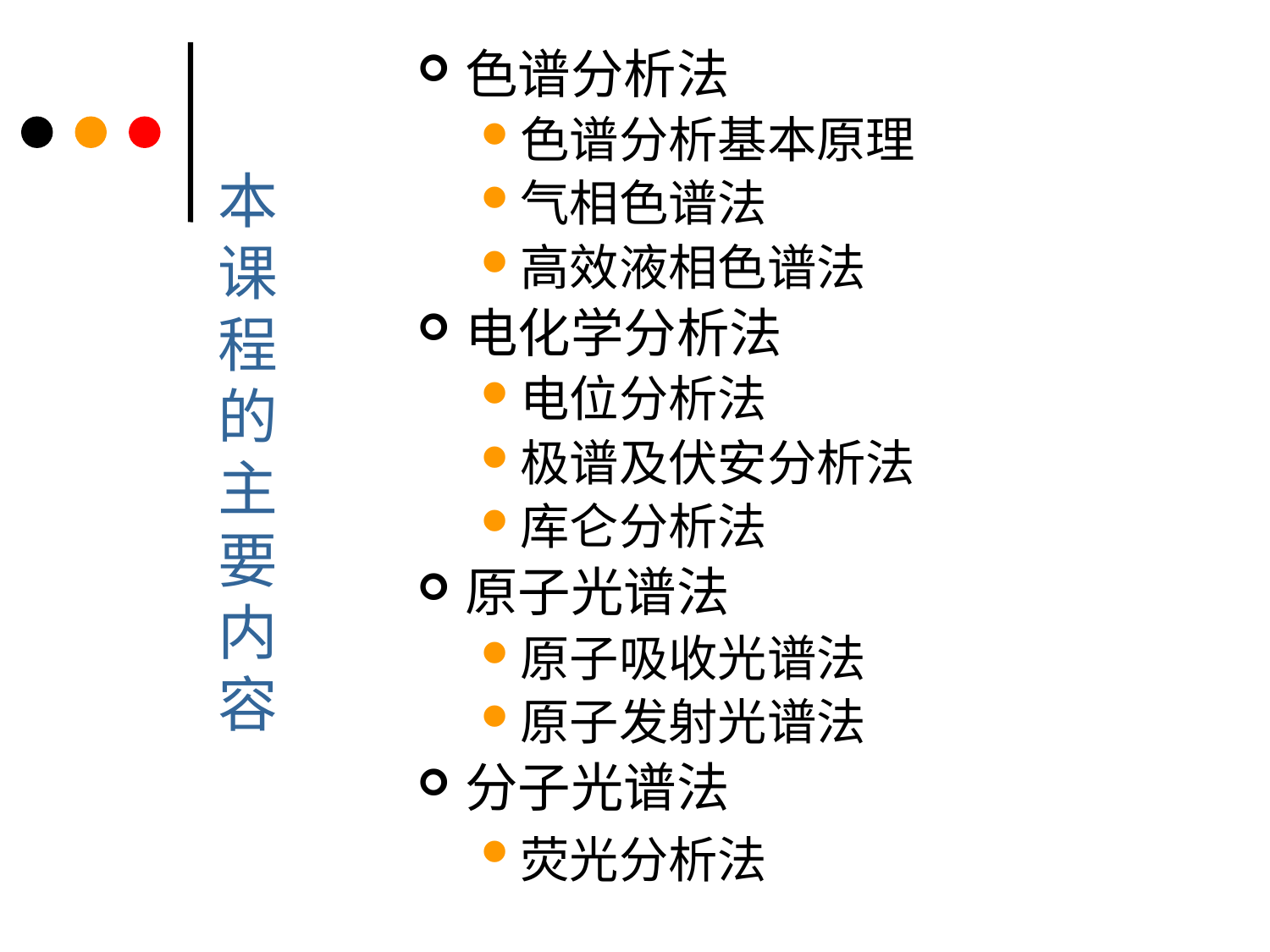

色谱分析法
色谱分析基本原理
气相色谱法
高效液相色谱法
电化学分析法
电位分析法
极谱及伏安分析法
库仑分析法
原子光谱法
原子吸收光谱法
原子发射光谱法
分子光谱法
荧光分析法
本课程的主要内容